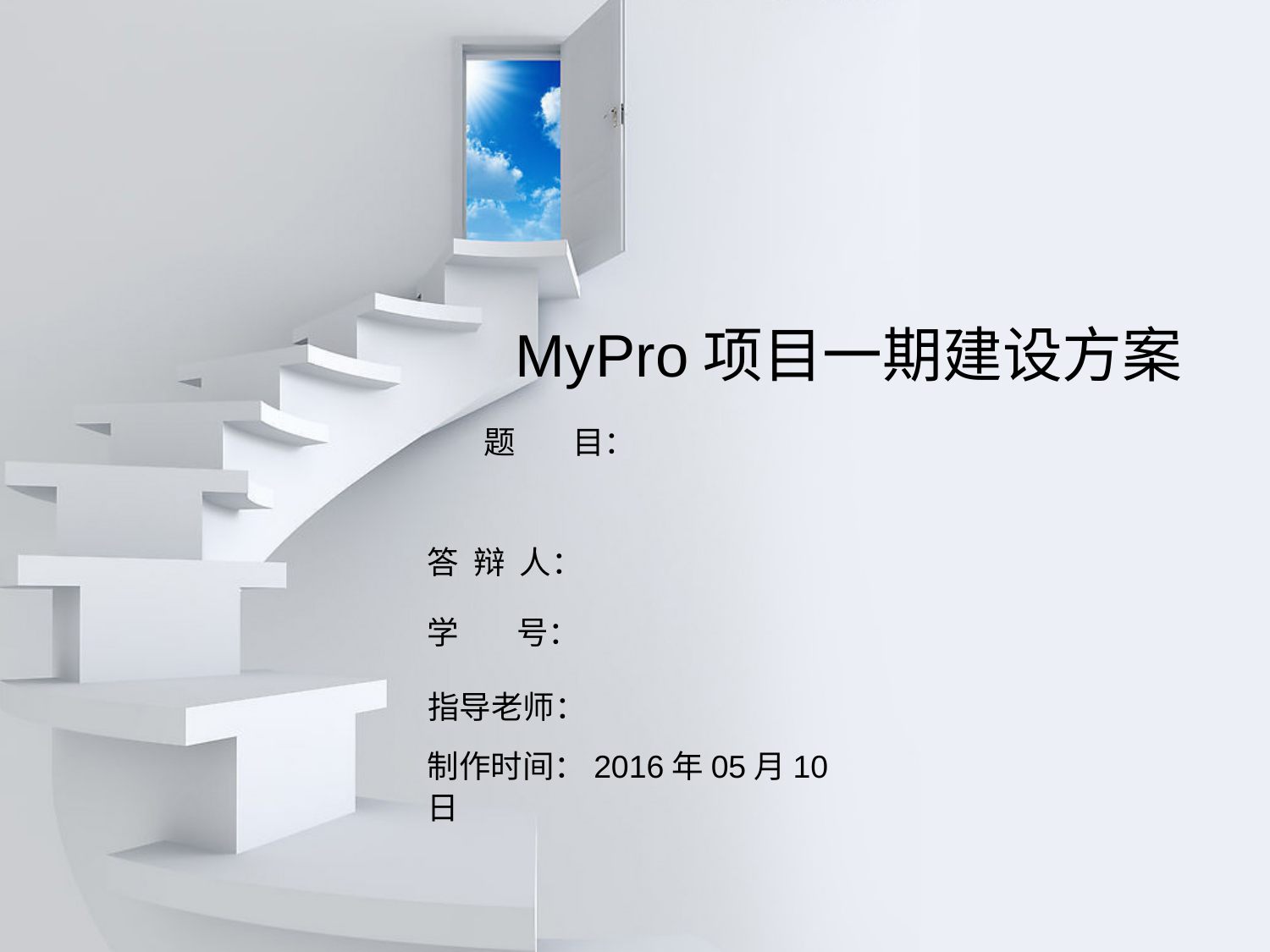

# MyPro项目一期建设方案
题        目：
答  辩  人：
学        号：
指导老师：
制作时间：2016年05月10日